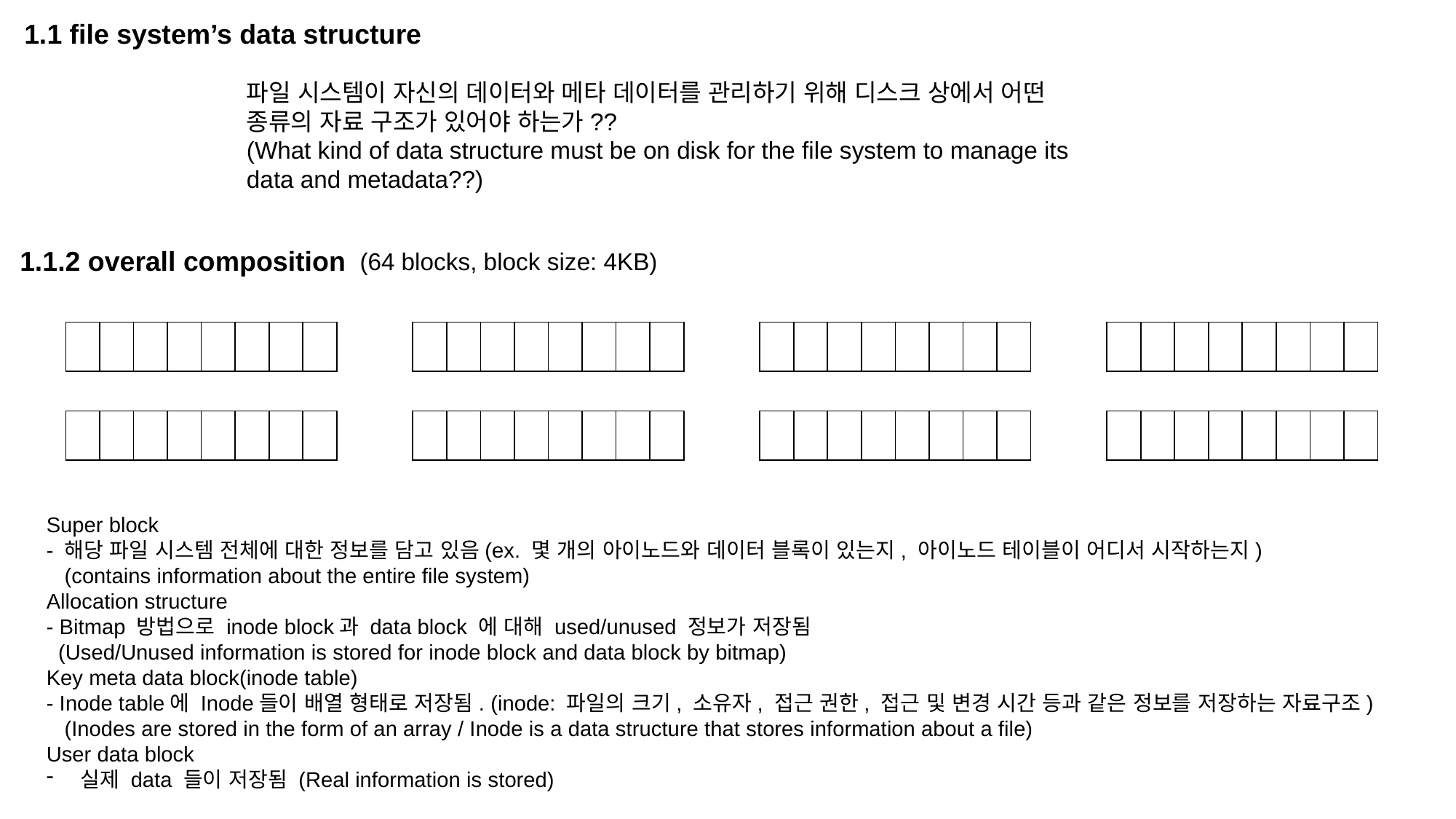

1.1 file system’s data structure
파일 시스템이 자신의 데이터와 메타 데이터를 관리하기 위해 디스크 상에서 어떤 종류의 자료 구조가 있어야 하는가??
(What kind of data structure must be on disk for the file system to manage its data and metadata??)
1.1.2 overall composition
(64 blocks, block size: 4KB)
|  |  |  |  |  |  |  |  |
| --- | --- | --- | --- | --- | --- | --- | --- |
|  |  |  |  |  |  |  |  |
| --- | --- | --- | --- | --- | --- | --- | --- |
|  |  |  |  |  |  |  |  |
| --- | --- | --- | --- | --- | --- | --- | --- |
|  |  |  |  |  |  |  |  |
| --- | --- | --- | --- | --- | --- | --- | --- |
|  |  |  |  |  |  |  |  |
| --- | --- | --- | --- | --- | --- | --- | --- |
|  |  |  |  |  |  |  |  |
| --- | --- | --- | --- | --- | --- | --- | --- |
|  |  |  |  |  |  |  |  |
| --- | --- | --- | --- | --- | --- | --- | --- |
|  |  |  |  |  |  |  |  |
| --- | --- | --- | --- | --- | --- | --- | --- |
Super block
- 해당 파일 시스템 전체에 대한 정보를 담고 있음(ex. 몇 개의 아이노드와 데이터 블록이 있는지, 아이노드 테이블이 어디서 시작하는지)
   (contains information about the entire file system)
Allocation structure
- Bitmap 방법으로 inode block과 data block 에 대해 used/unused 정보가 저장됨
  (Used/Unused information is stored for inode block and data block by bitmap)
Key meta data block(inode table)
- Inode table에 Inode들이 배열 형태로 저장됨. (inode: 파일의 크기, 소유자, 접근 권한, 접근 및 변경 시간 등과 같은 정보를 저장하는 자료구조)
   (Inodes are stored in the form of an array / Inode is a data structure that stores information about a file)
User data block
실제 data 들이 저장됨 (Real information is stored)